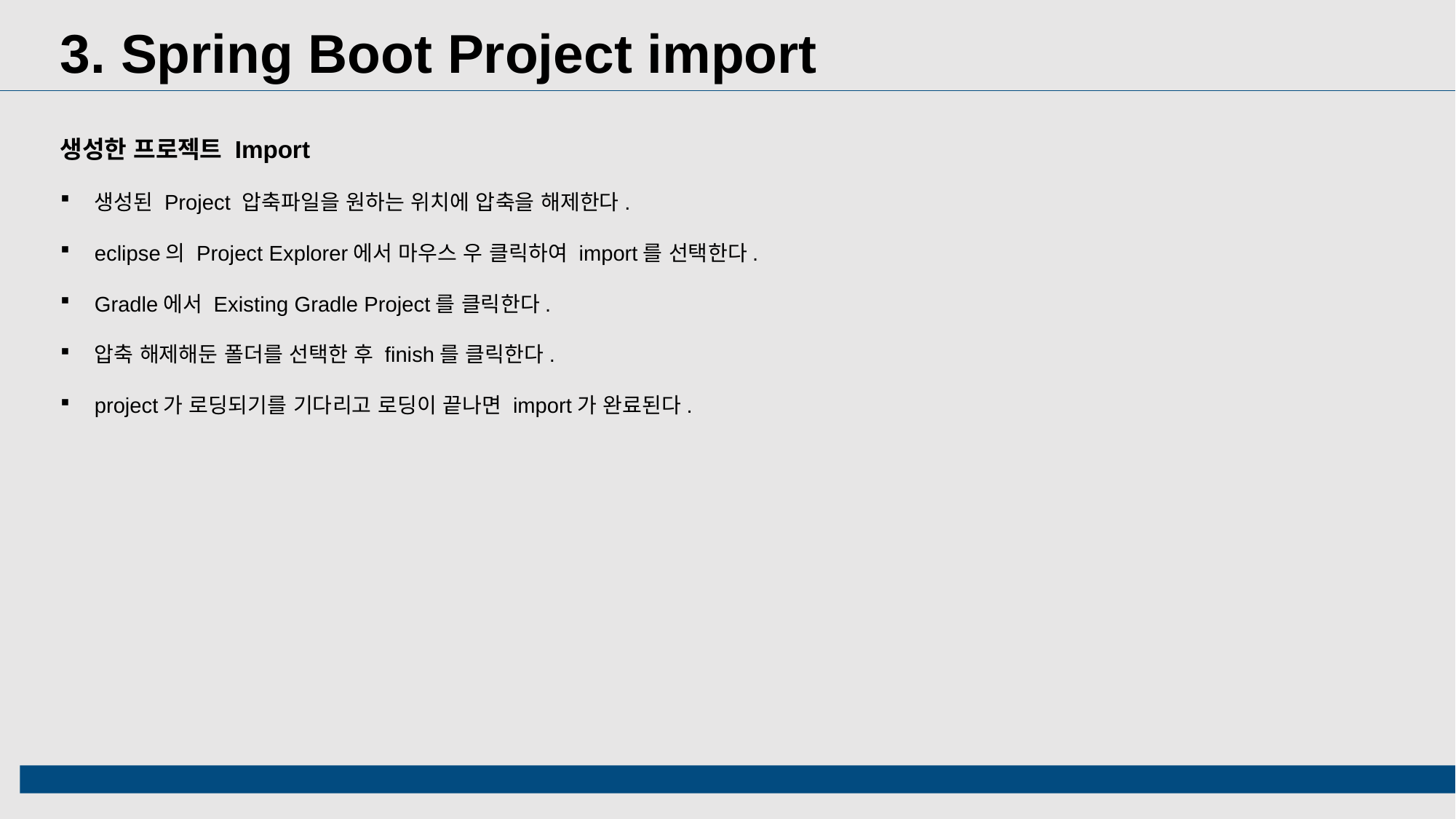

3. Spring Boot Project import
생성한 프로젝트 Import
생성된 Project 압축파일을 원하는 위치에 압축을 해제한다.
eclipse의 Project Explorer에서 마우스 우 클릭하여 import를 선택한다.
Gradle에서 Existing Gradle Project를 클릭한다.
압축 해제해둔 폴더를 선택한 후 finish를 클릭한다.
project가 로딩되기를 기다리고 로딩이 끝나면 import가 완료된다.